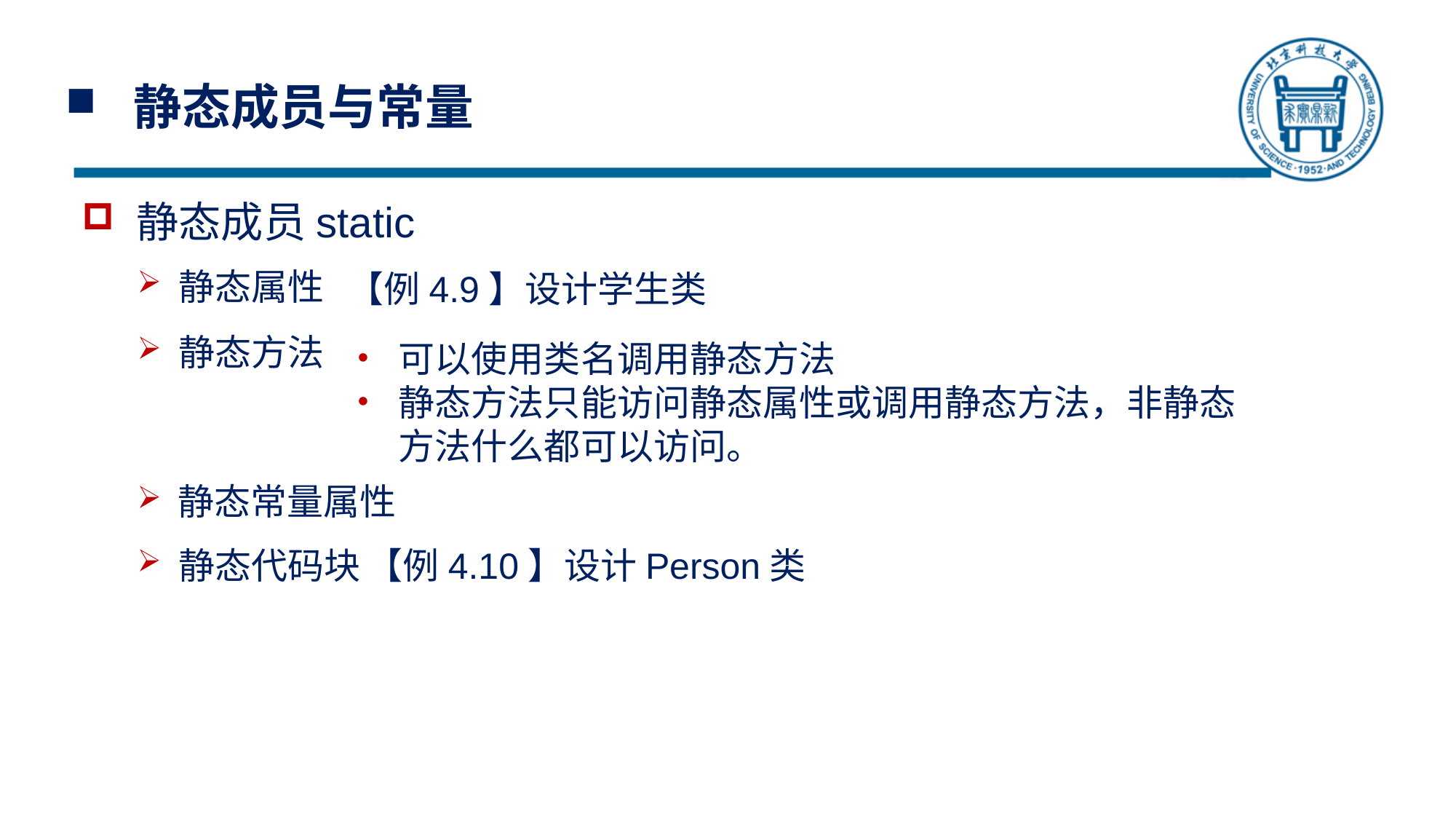

# 静态成员与常量
静态成员static
静态属性
【例4.9】设计学生类
静态方法
可以使用类名调用静态方法
静态方法只能访问静态属性或调用静态方法，非静态方法什么都可以访问。
静态常量属性
【例4.10】设计Person类
静态代码块